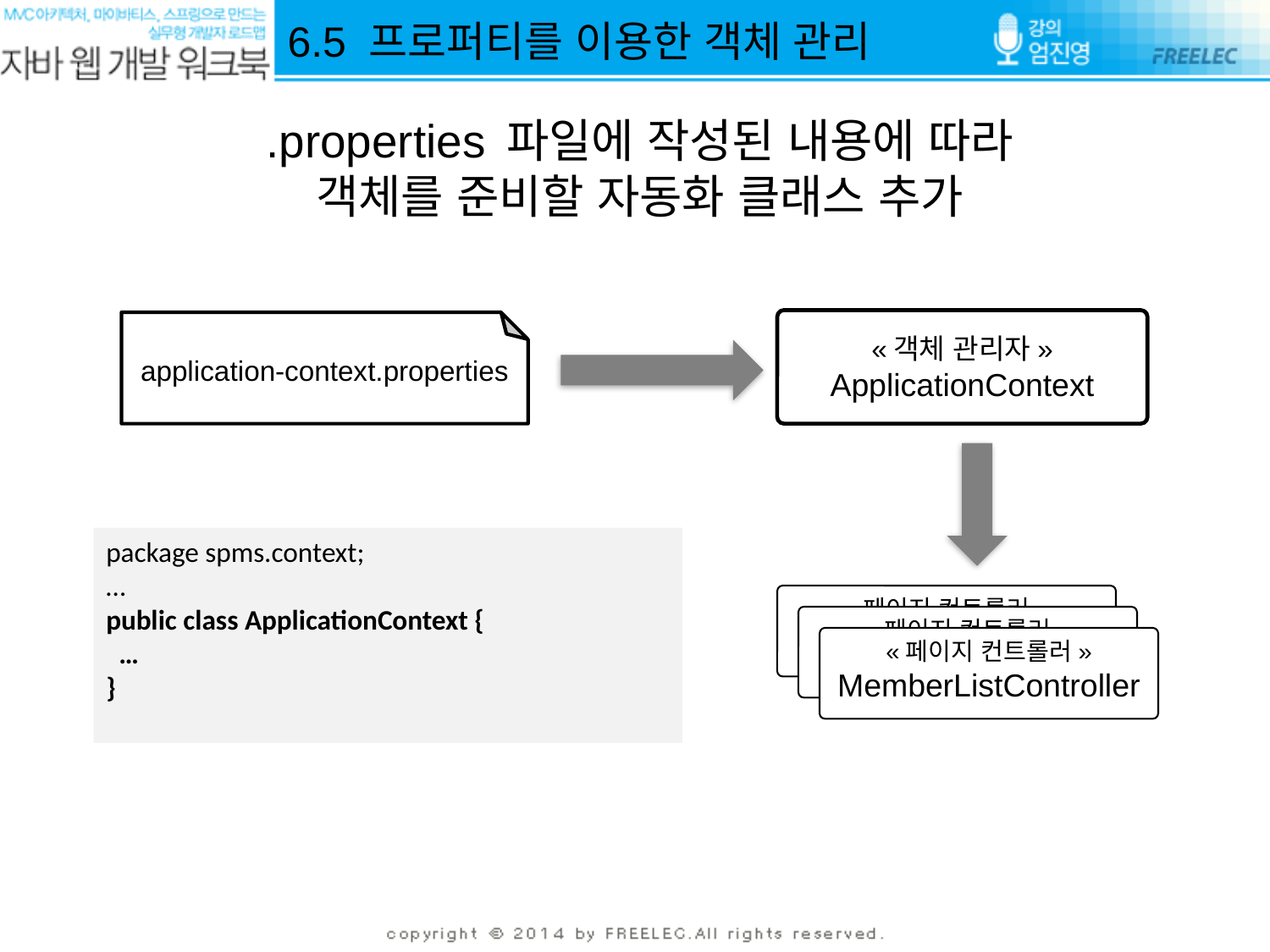

6.5 프로퍼티를 이용한 객체 관리
.properties 파일에 작성된 내용에 따라
객체를 준비할 자동화 클래스 추가

«객체 관리자»
ApplicationContext

application-context.properties

package spms.context;
…
public class ApplicationContext {
  …
}

«페이지 컨트롤러»
LogInController
«페이지 컨트롤러»
LogOutController
«페이지 컨트롤러»
MemberListController